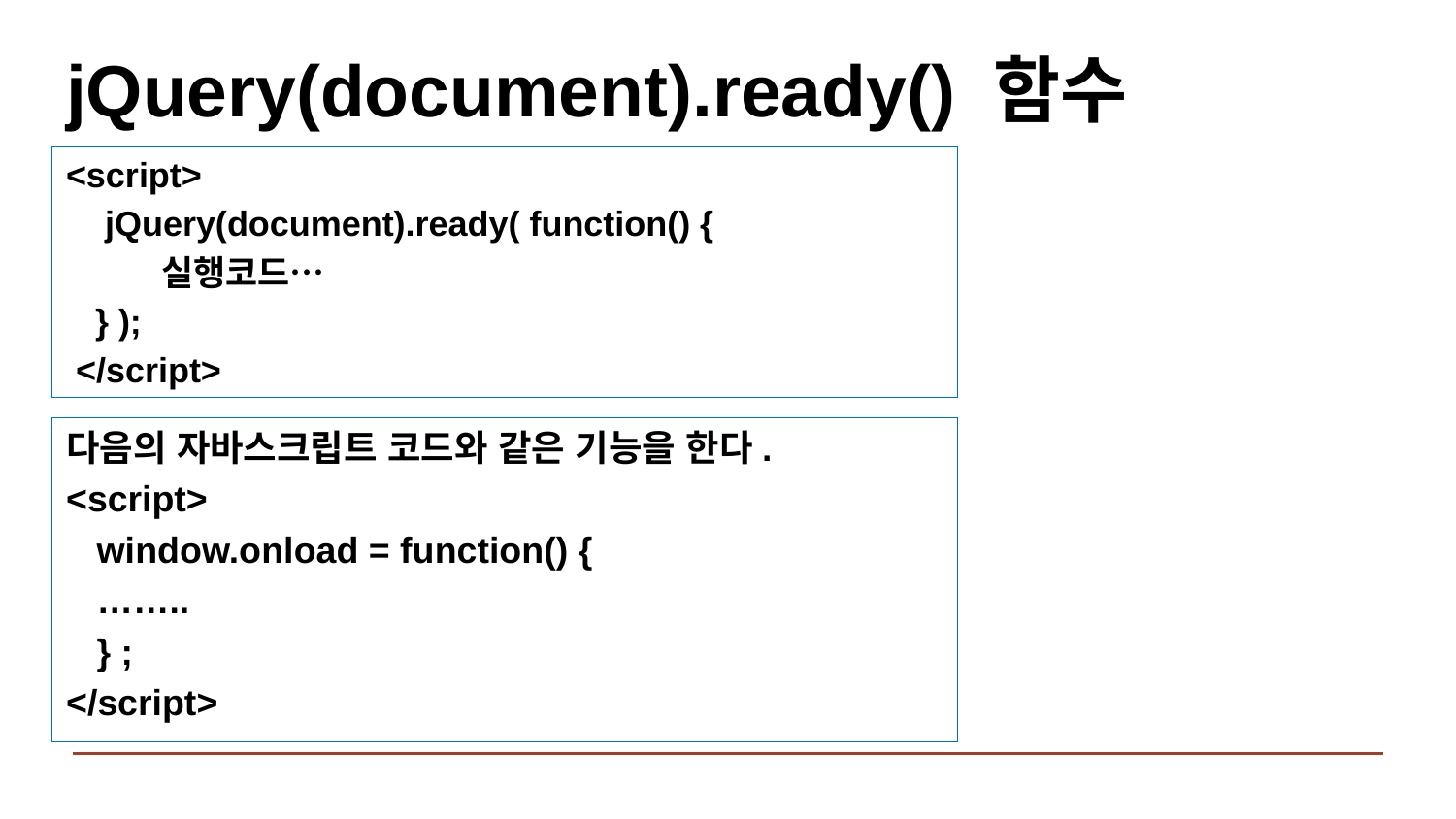

# jQuery(document).ready() 함수
<script>
    jQuery(document).ready( function() {
         실행코드…
   } );
 </script>
다음의 자바스크립트 코드와 같은 기능을 한다.
<script>
   window.onload = function() {
   ……..
   } ;
</script>